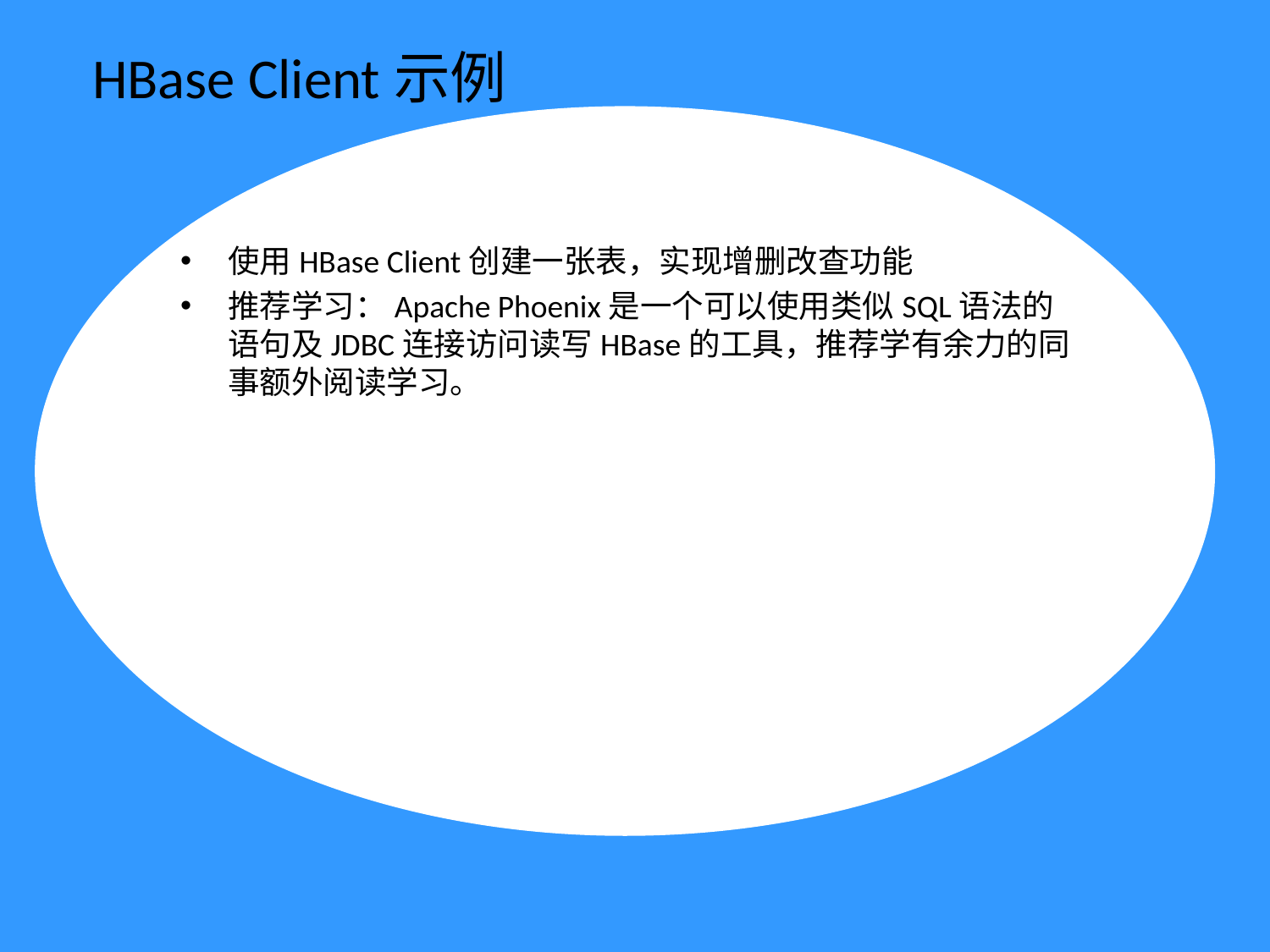

# HBase Client示例
使用HBase Client创建一张表，实现增删改查功能
推荐学习：Apache Phoenix是一个可以使用类似SQL语法的语句及JDBC连接访问读写HBase的工具，推荐学有余力的同事额外阅读学习。